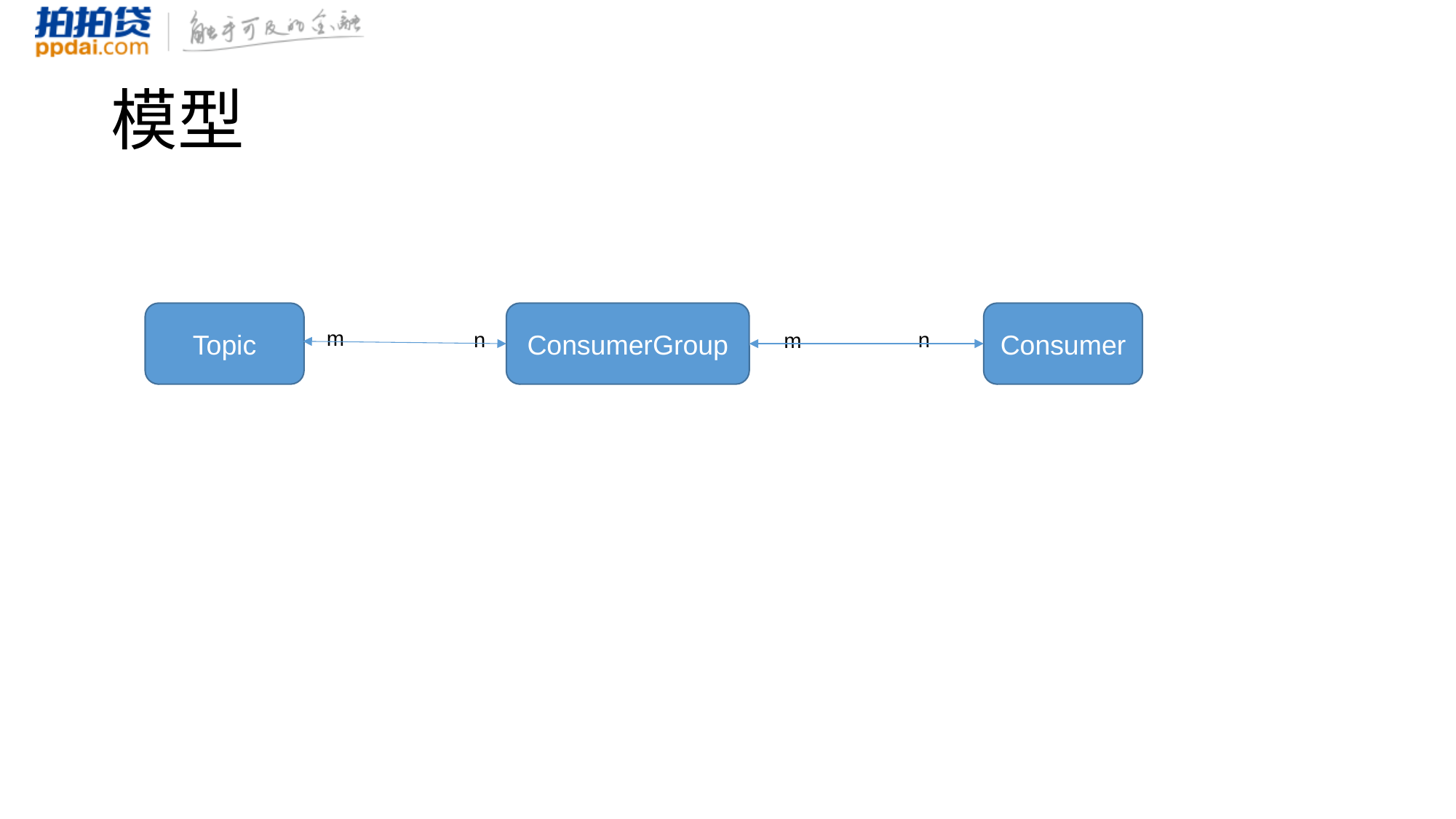

# 模型
Topic
ConsumerGroup
Consumer
m
n
n
m